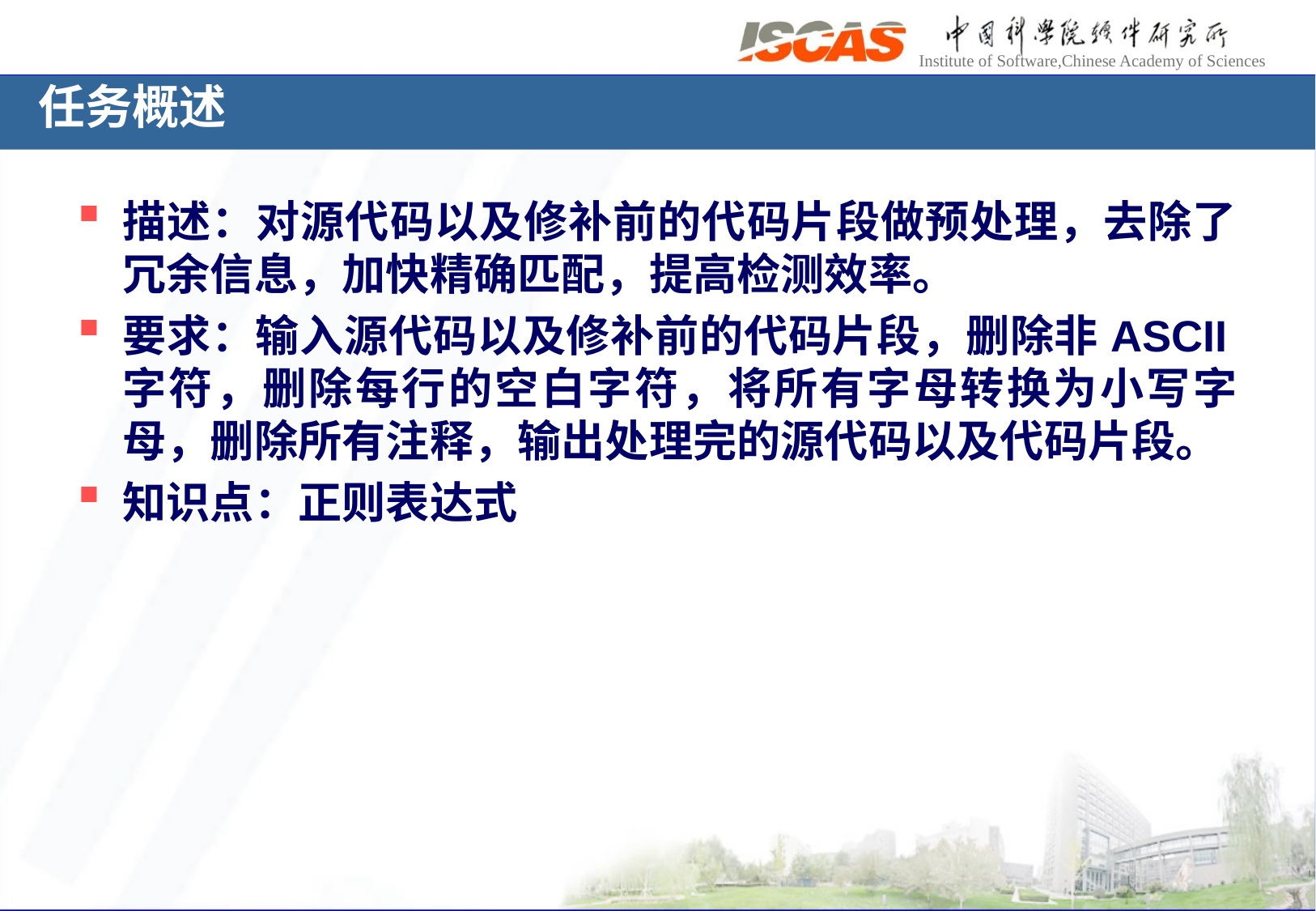

# 任务概述
描述：对源代码以及修补前的代码片段做预处理，去除了冗余信息，加快精确匹配，提高检测效率。
要求：输入源代码以及修补前的代码片段，删除非ASCII字符，删除每行的空白字符，将所有字母转换为小写字母，删除所有注释，输出处理完的源代码以及代码片段。
知识点：正则表达式